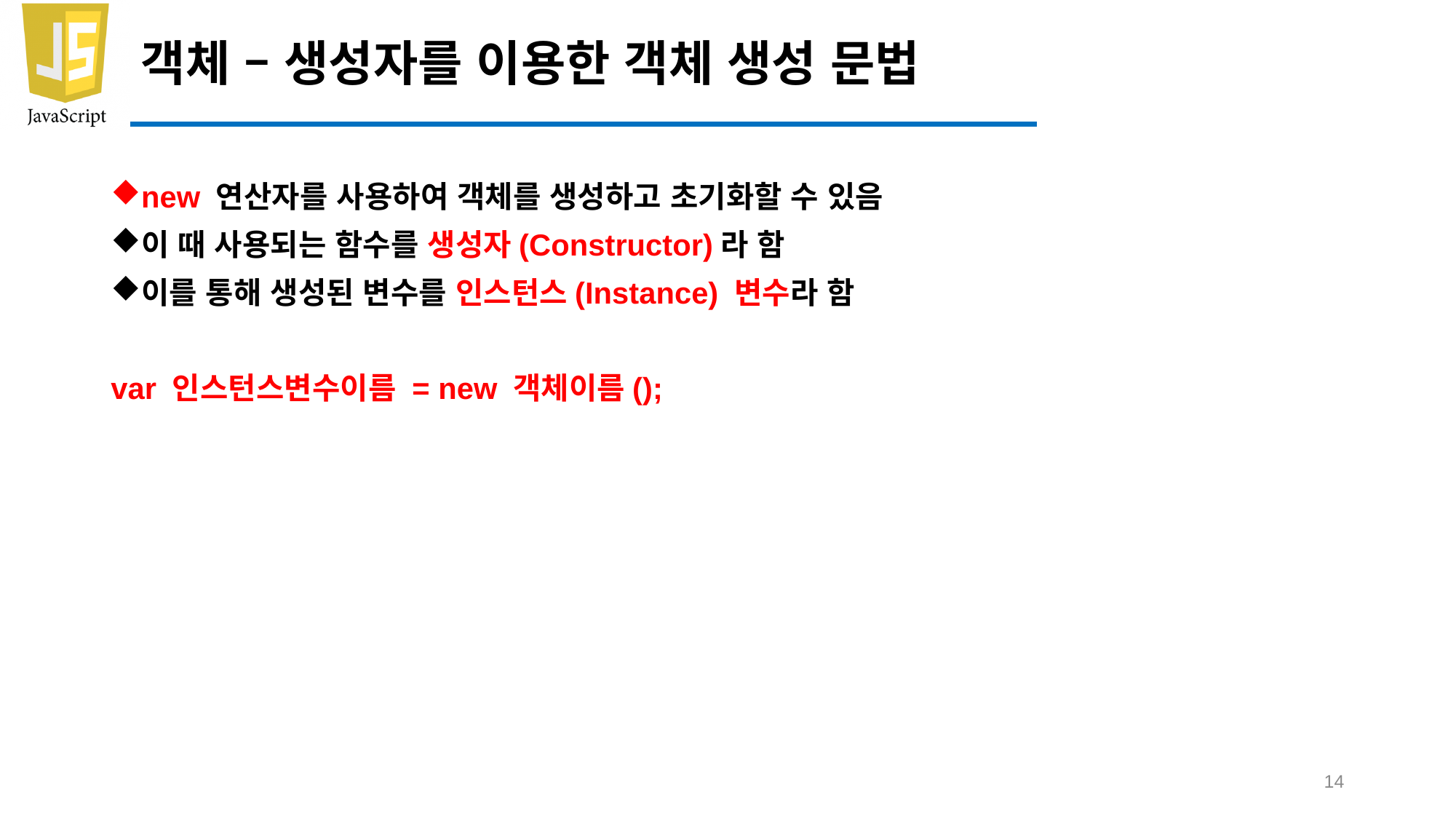

# 객체 – 생성자를 이용한 객체 생성 문법
new 연산자를 사용하여 객체를 생성하고 초기화할 수 있음
이 때 사용되는 함수를 생성자(Constructor)라 함
이를 통해 생성된 변수를 인스턴스(Instance) 변수라 함

var 인스턴스변수이름 = new 객체이름();
14